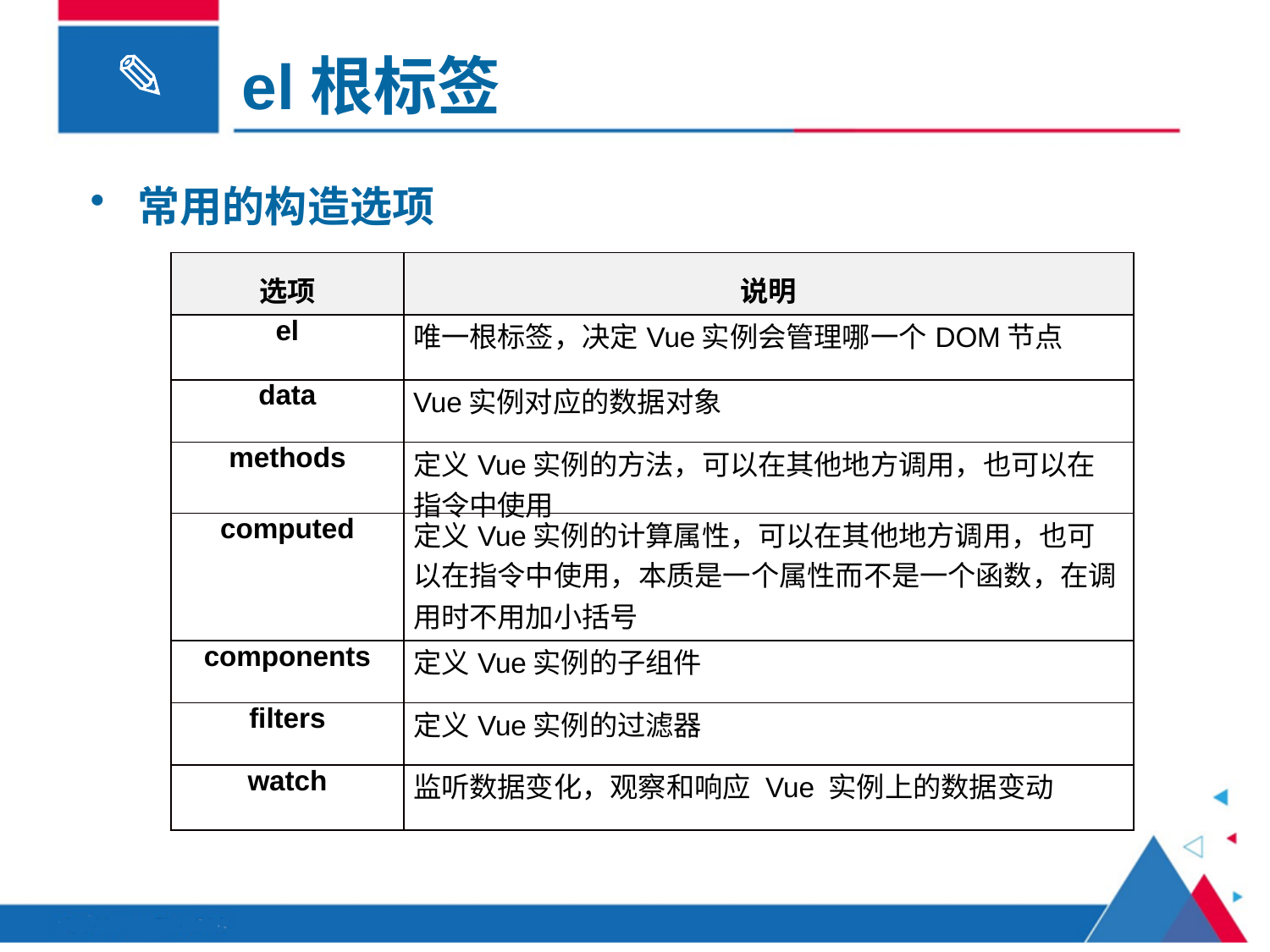

el根标签
常用的构造选项
知识点概述
| 选项 | 说明 |
| --- | --- |
| el | 唯一根标签，决定Vue实例会管理哪一个DOM节点 |
| data | Vue实例对应的数据对象 |
| methods | 定义Vue实例的方法，可以在其他地方调用，也可以在指令中使用 |
| computed | 定义Vue实例的计算属性，可以在其他地方调用，也可以在指令中使用，本质是一个属性而不是一个函数，在调用时不用加小括号 |
| components | 定义Vue实例的子组件 |
| filters | 定义Vue实例的过滤器 |
| watch | 监听数据变化，观察和响应 Vue 实例上的数据变动 |